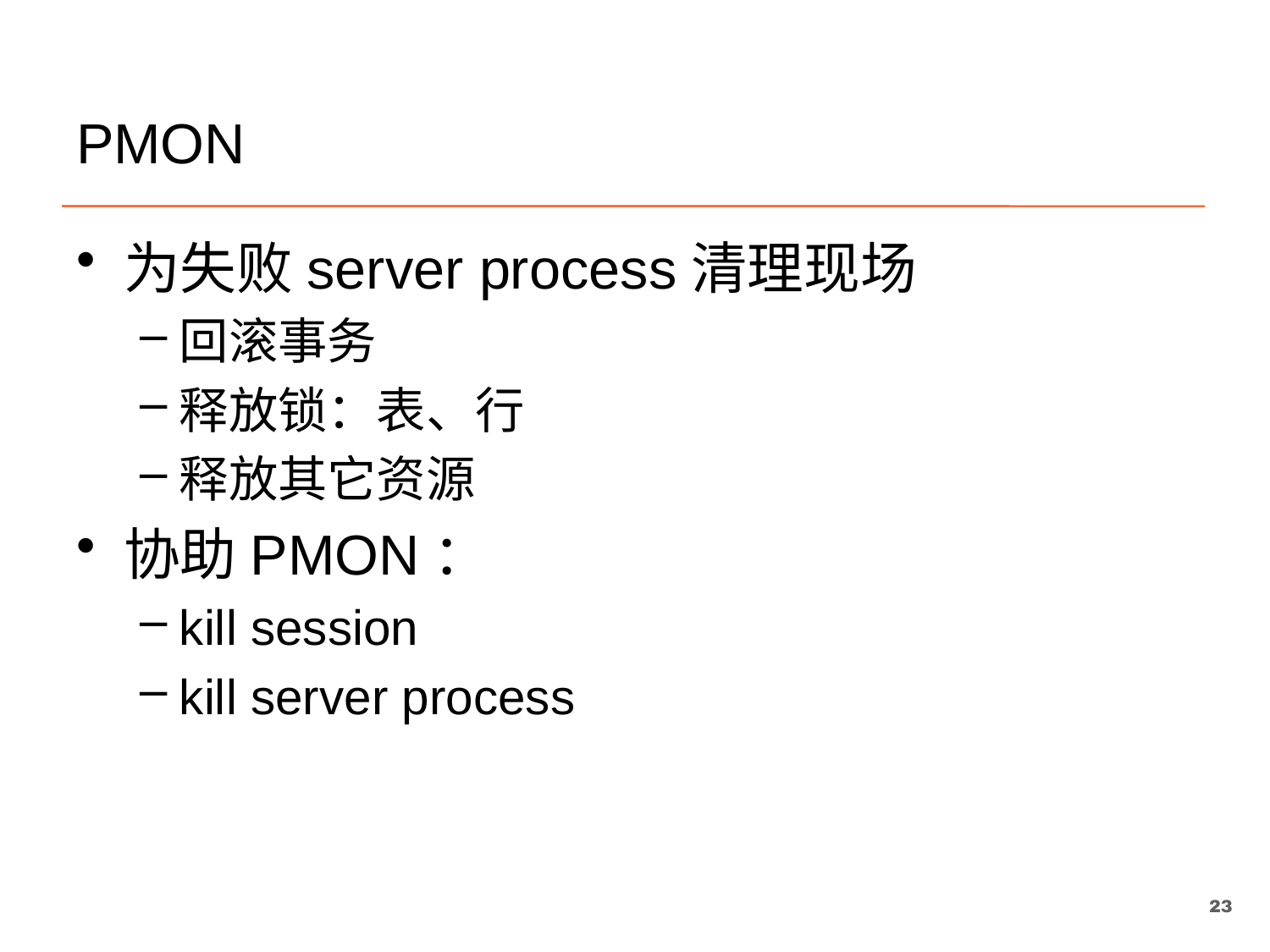

# PMON
为失败server process清理现场
回滚事务
释放锁：表、行
释放其它资源
协助PMON：
kill session
kill server process
23